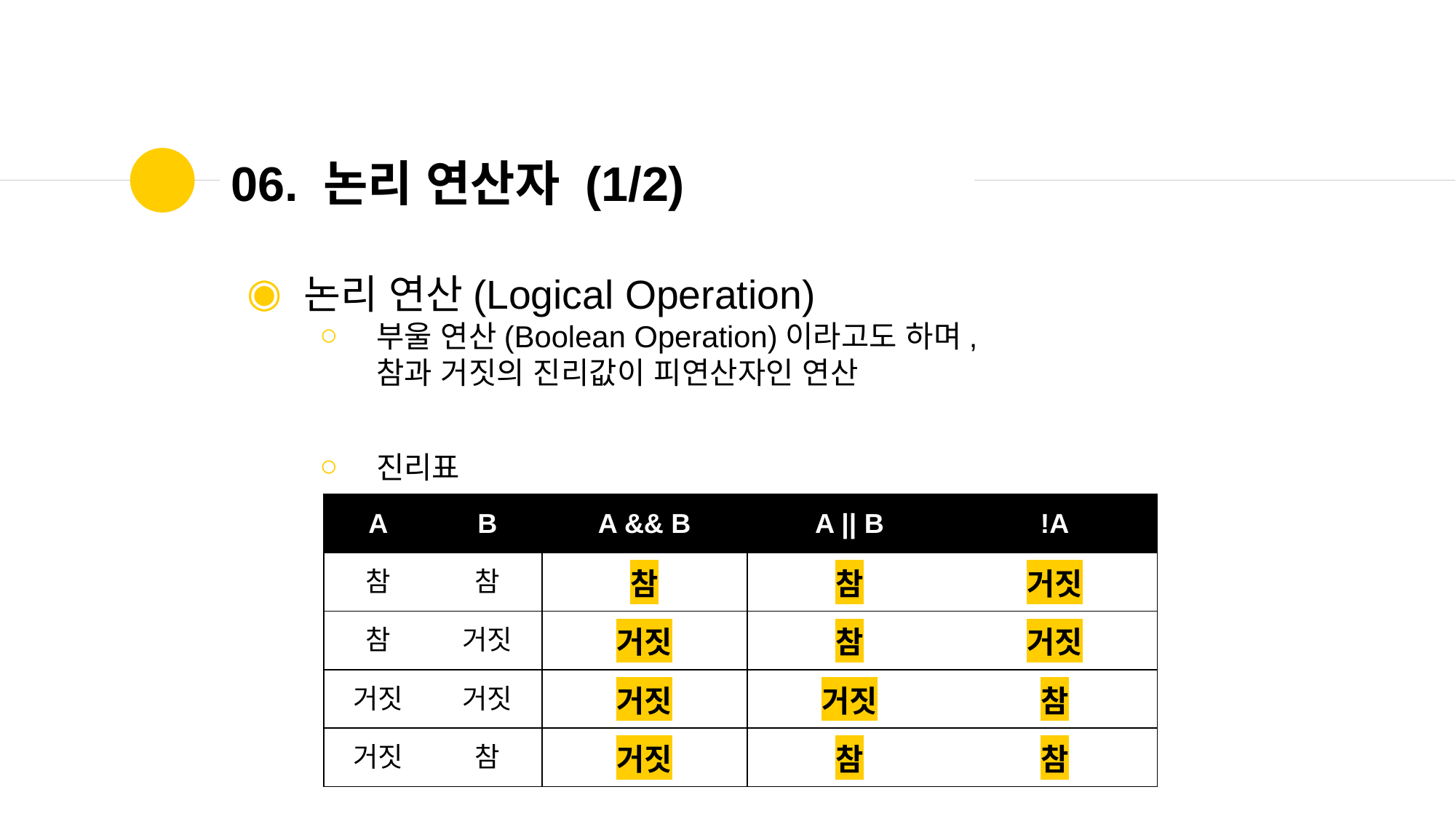

# 06. 논리 연산자 (1/2)
논리 연산(Logical Operation)
부울 연산(Boolean Operation)이라고도 하며,
참과 거짓의 진리값이 피연산자인 연산

진리표

| A | B | A && B | A || B | !A |
| --- | --- | --- | --- | --- |
| 참 | 참 | 참 | 참 | 거짓 |
| 참 | 거짓 | 거짓 | 참 | 거짓 |
| 거짓 | 거짓 | 거짓 | 거짓 | 참 |
| 거짓 | 참 | 거짓 | 참 | 참 |